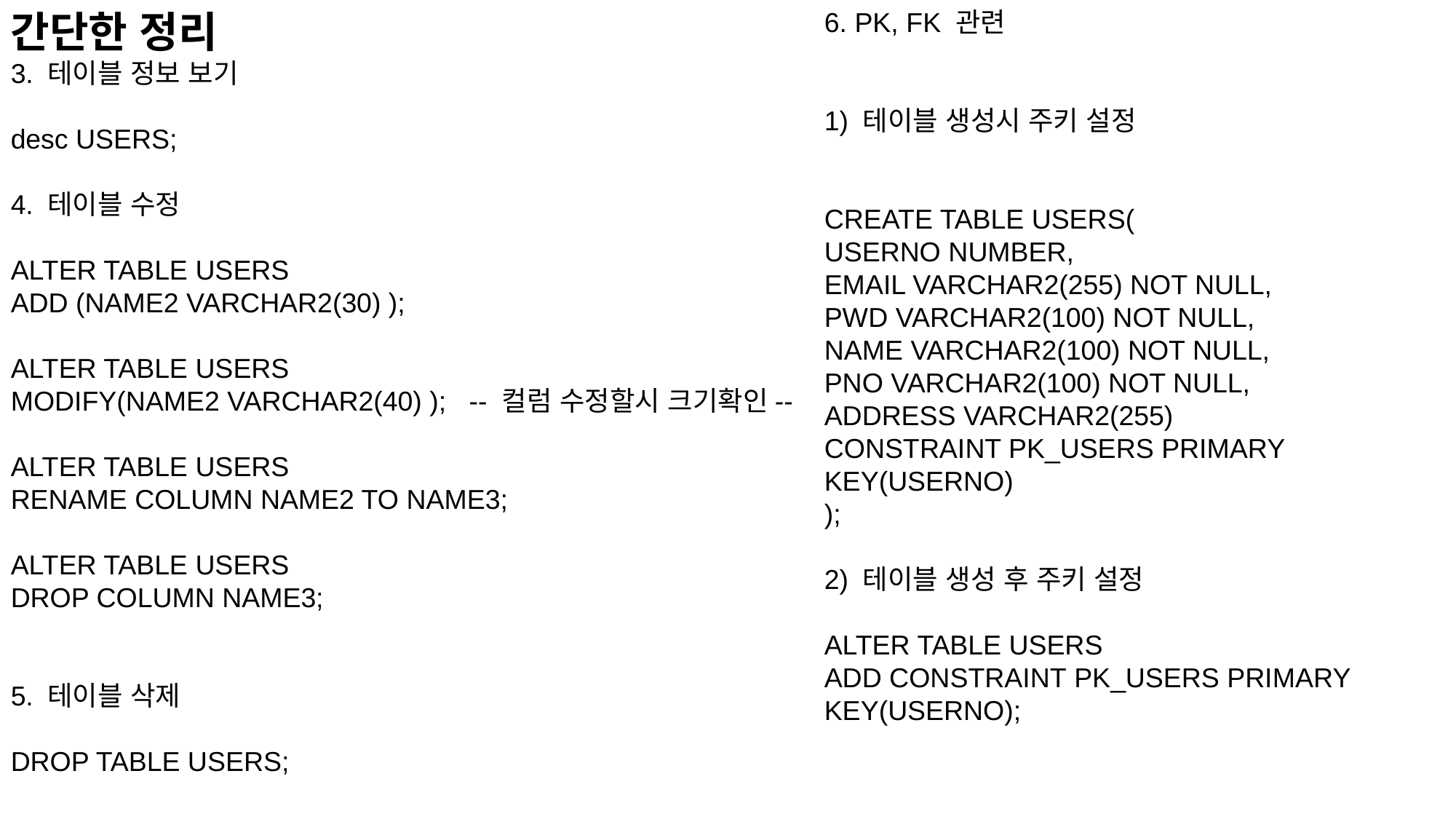

간단한 정리
3. 테이블 정보 보기

desc USERS;

4. 테이블 수정

ALTER TABLE USERS
ADD (NAME2 VARCHAR2(30) );

ALTER TABLE USERS
MODIFY(NAME2 VARCHAR2(40) );   -- 컬럼 수정할시 크기확인--

ALTER TABLE USERS
RENAME COLUMN NAME2 TO NAME3;

ALTER TABLE USERS
DROP COLUMN NAME3;

5. 테이블 삭제

DROP TABLE USERS;
6. PK, FK 관련

1) 테이블 생성시 주키 설정

CREATE TABLE USERS(
USERNO NUMBER,
EMAIL VARCHAR2(255) NOT NULL,
PWD VARCHAR2(100) NOT NULL,
NAME VARCHAR2(100) NOT NULL,
PNO VARCHAR2(100) NOT NULL,
ADDRESS VARCHAR2(255)
CONSTRAINT PK_USERS PRIMARY KEY(USERNO)
);
2) 테이블 생성 후 주키 설정
ALTER TABLE USERS
ADD CONSTRAINT PK_USERS PRIMARY KEY(USERNO);